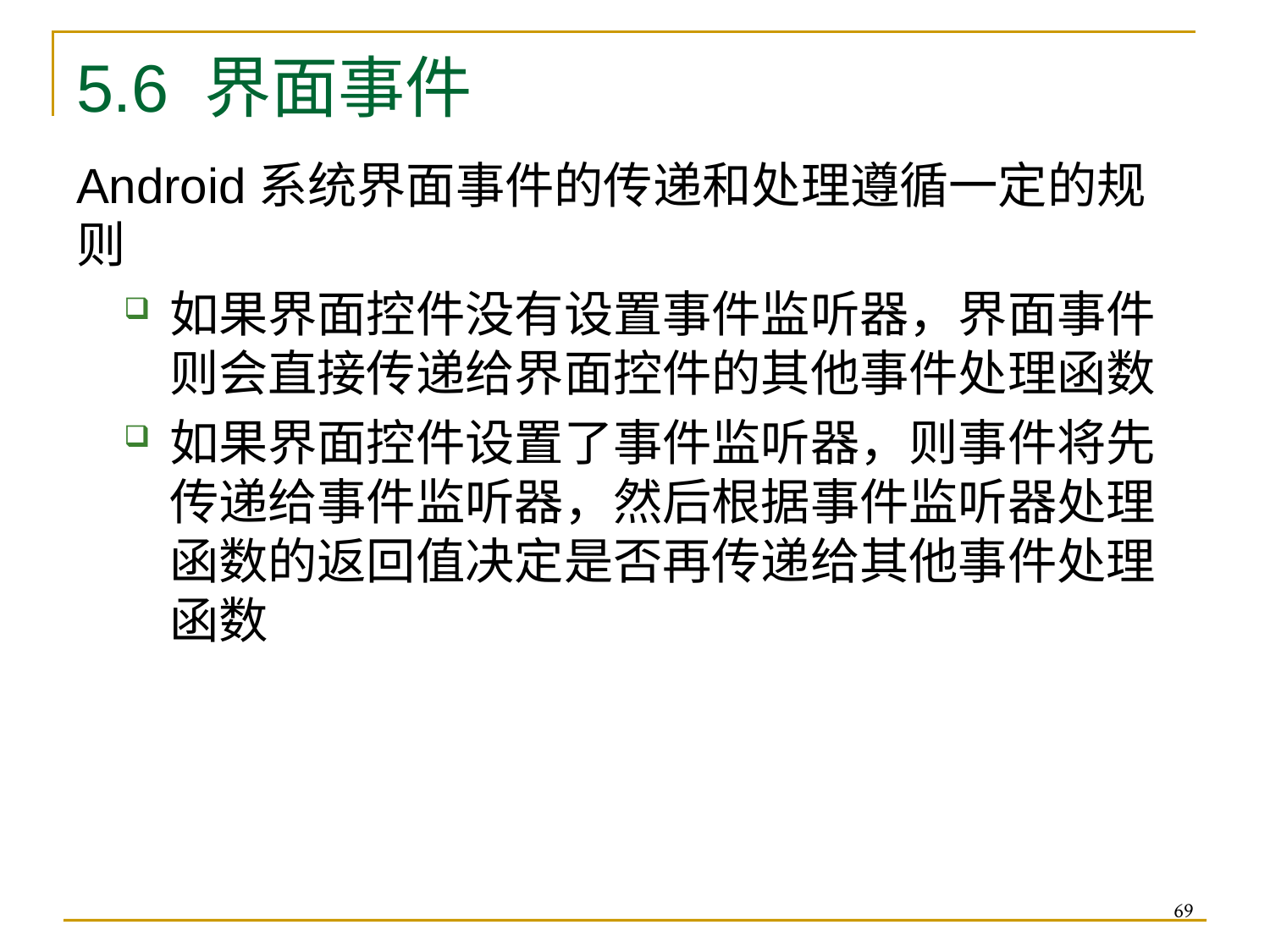

# 5.6 界面事件
Android系统界面事件的传递和处理遵循一定的规则
如果界面控件没有设置事件监听器，界面事件则会直接传递给界面控件的其他事件处理函数
如果界面控件设置了事件监听器，则事件将先传递给事件监听器，然后根据事件监听器处理函数的返回值决定是否再传递给其他事件处理函数
69